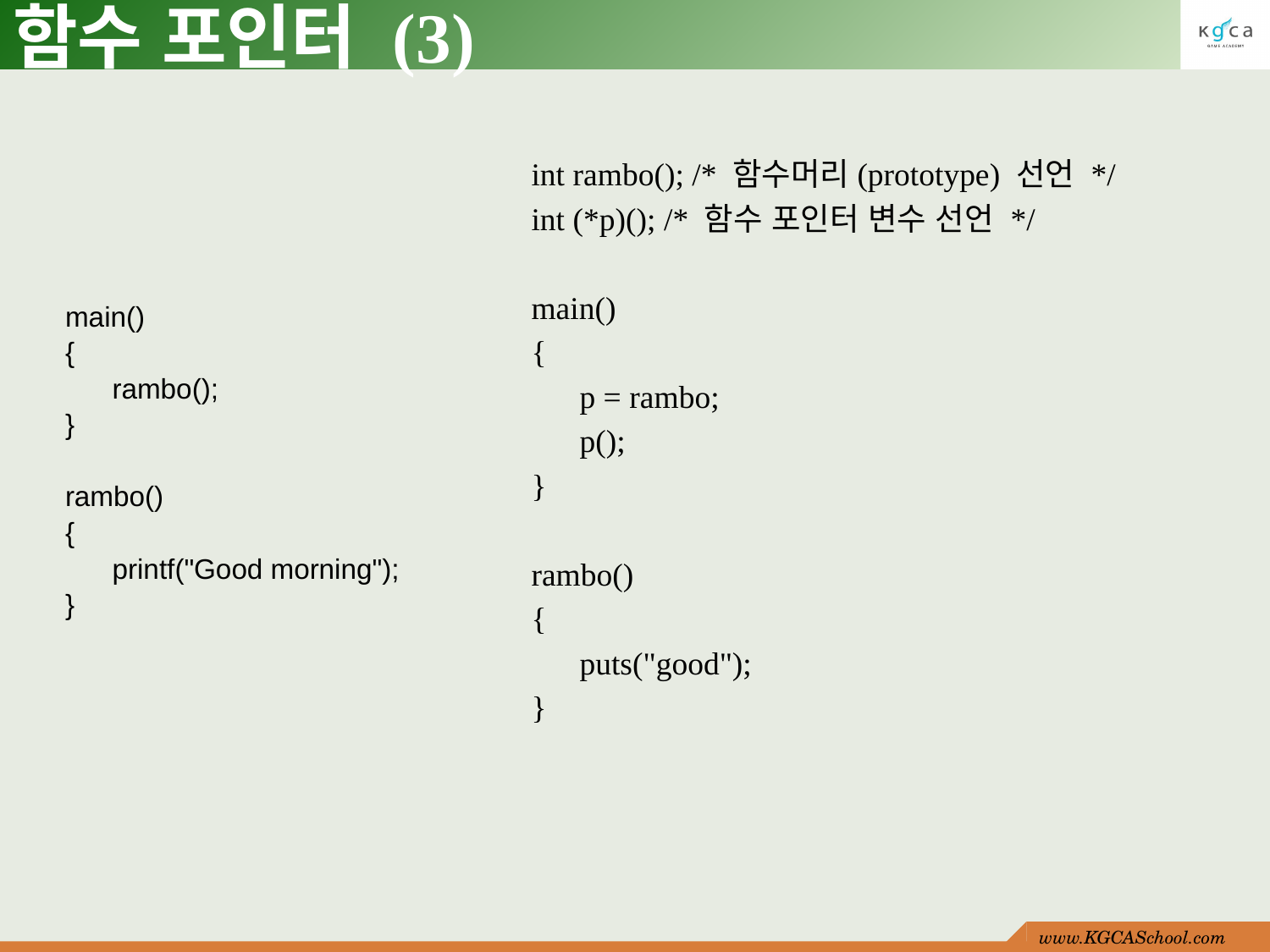

# 함수 포인터 (3)
int rambo(); /* 함수머리(prototype) 선언 */
int (*p)(); /* 함수 포인터 변수 선언 */

main()
{
      p = rambo;
      p();
}

rambo()
{
      puts("good");
}
main()
{
      rambo();
}

rambo()
{
      printf("Good morning");
}